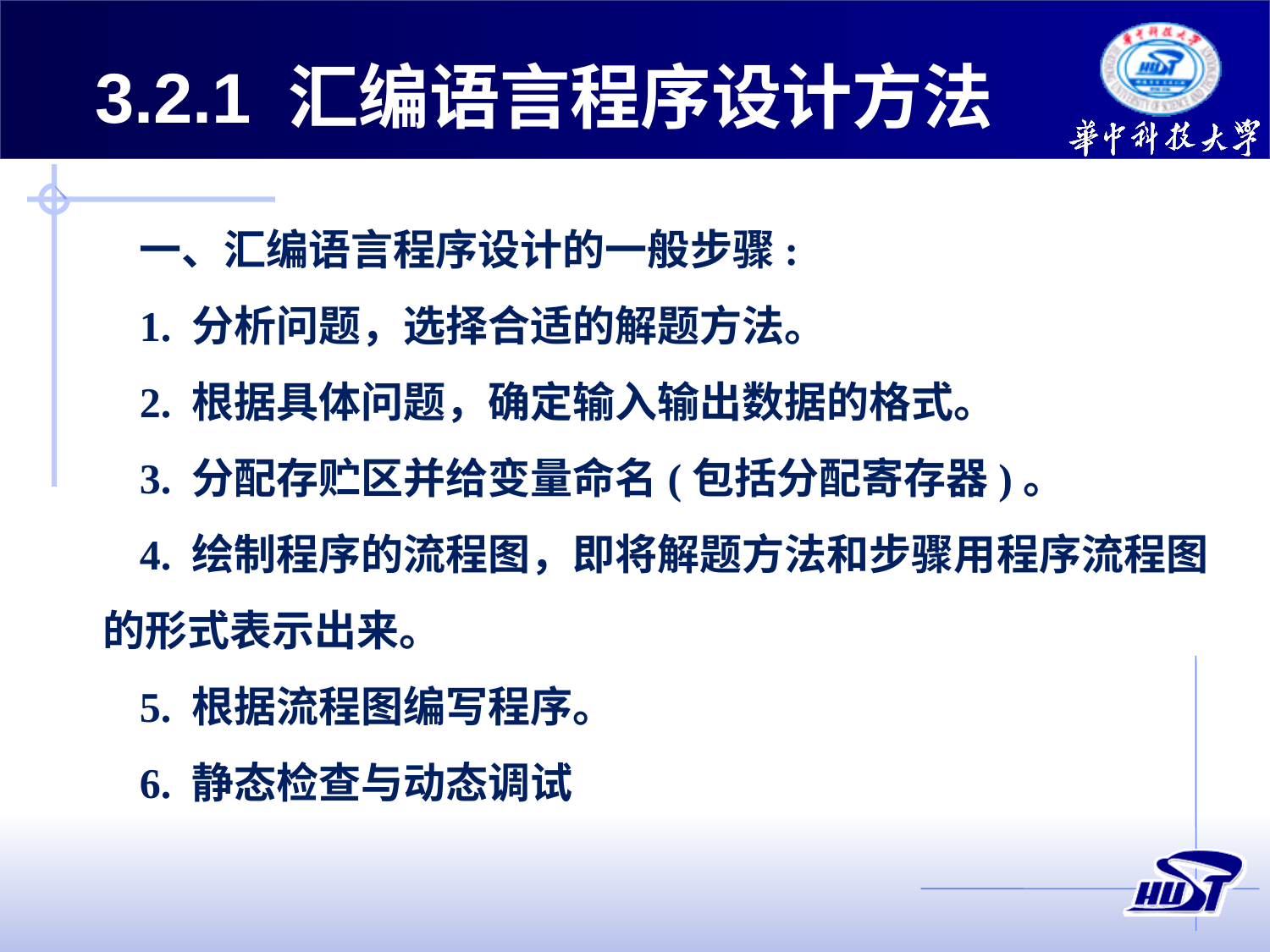

3.2.1 汇编语言程序设计方法
一、汇编语言程序设计的一般步骤:
1. 分析问题，选择合适的解题方法。
2. 根据具体问题，确定输入输出数据的格式。
3. 分配存贮区并给变量命名(包括分配寄存器)。
4. 绘制程序的流程图，即将解题方法和步骤用程序流程图的形式表示出来。
5. 根据流程图编写程序。
6. 静态检查与动态调试